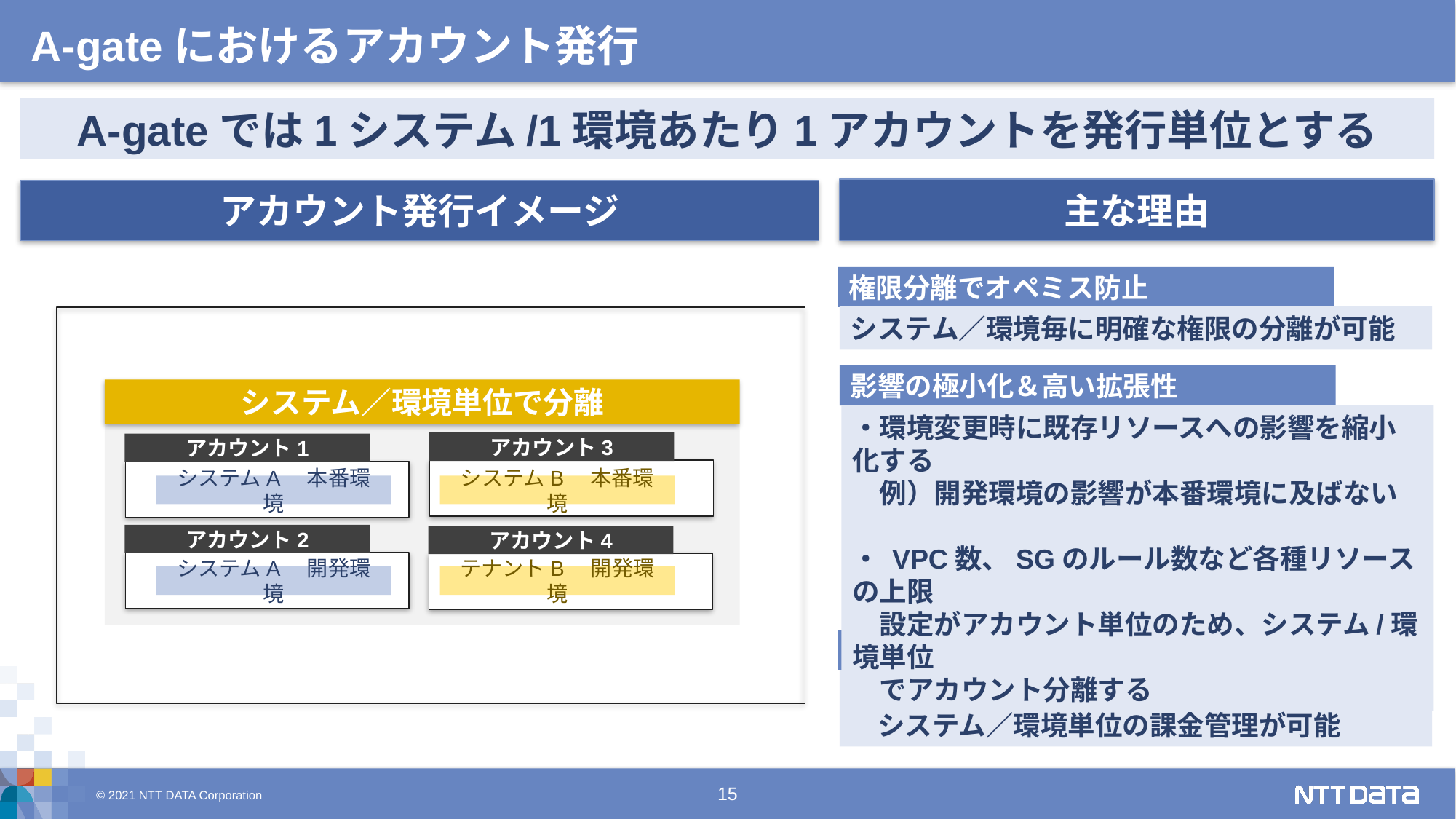

A-gateにおけるアカウント発行
A-gateでは1システム/1環境あたり1アカウントを発行単位とする
主な理由
アカウント発行イメージ
権限分離でオペミス防止
システム／環境毎に明確な権限の分離が可能

影響の極小化＆高い拡張性
システム／環境単位で分離
・環境変更時に既存リソースへの影響を縮小化する
　例）開発環境の影響が本番環境に及ばない

・ VPC数、SGのルール数など各種リソースの上限
　設定がアカウント単位のため、システム/環境単位
　でアカウント分離する

アカウント3
アカウント1

システムA　本番環境
システムB　本番環境
アカウント2
アカウント4

システムA　開発環境
テナントB　開発環境
請求単位を分けて明朗会計
・利用料はアカウント毎に計上されるため
　システム／環境単位の課金管理が可能